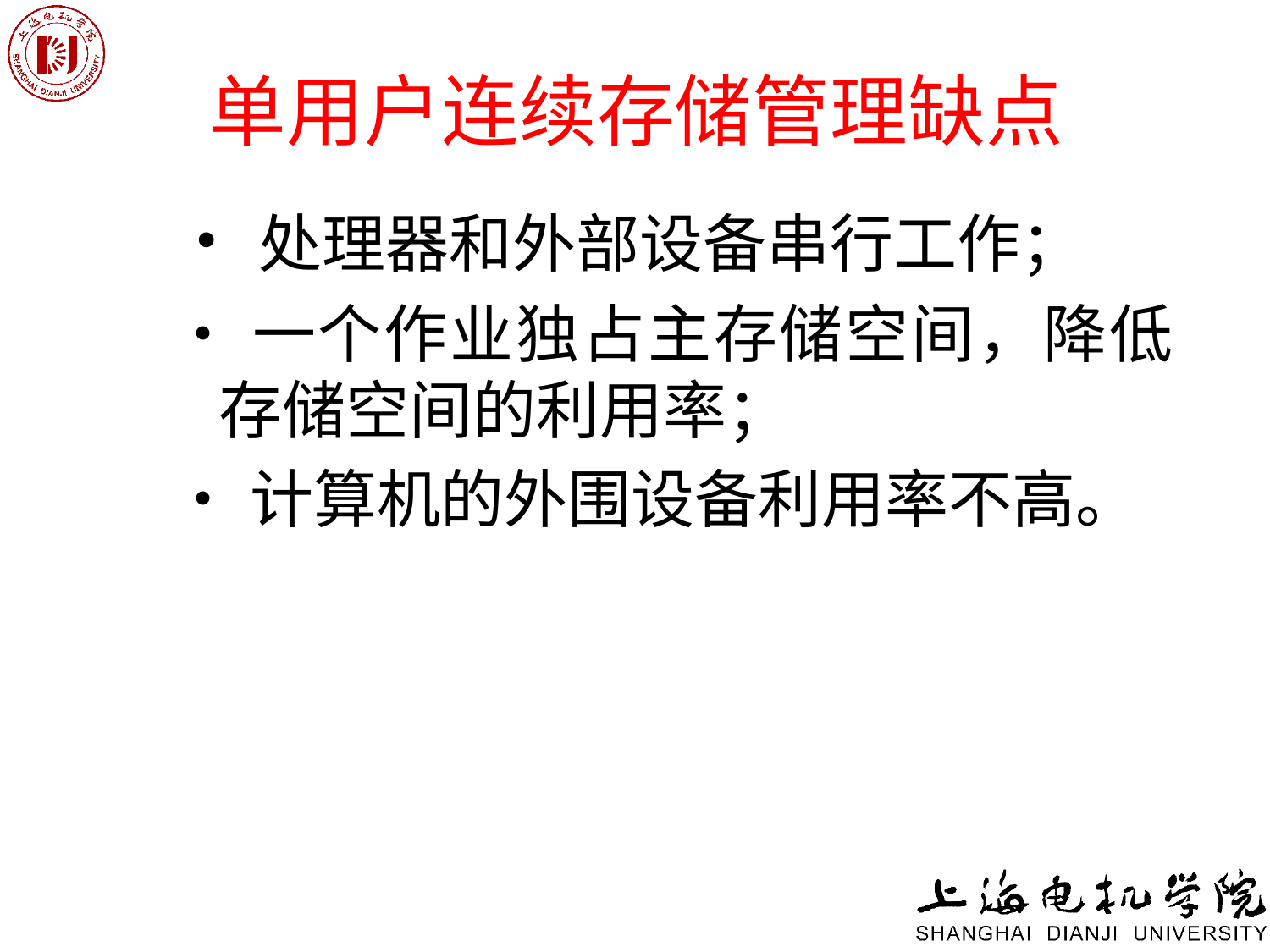

# 单用户连续存储管理缺点
•处理器和外部设备串行工作；
•一个作业独占主存储空间，降低存储空间的利用率；
•计算机的外围设备利用率不高。